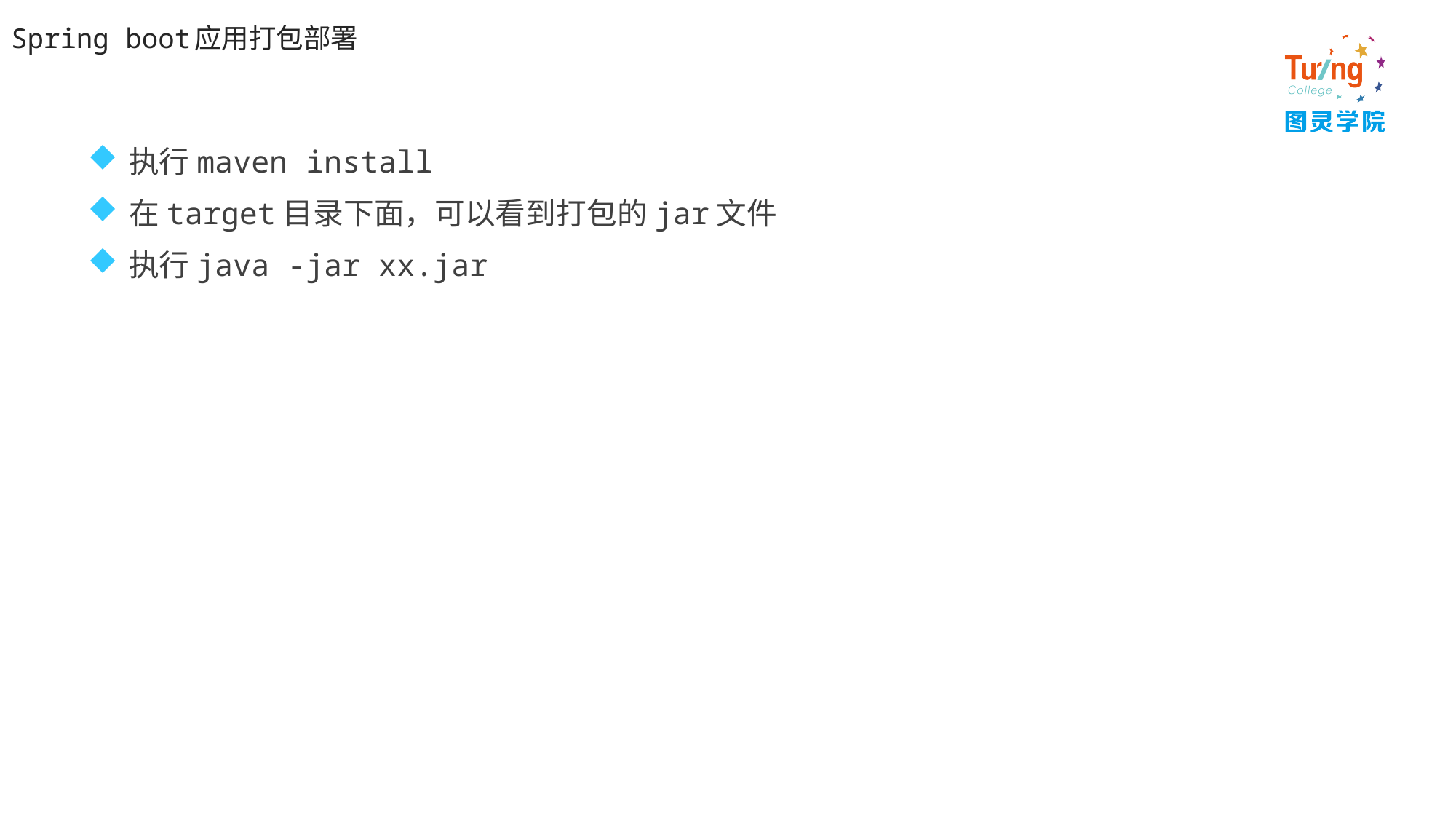

# Spring boot应用打包部署
执行maven install
在target目录下面，可以看到打包的jar文件
执行java -jar xx.jar